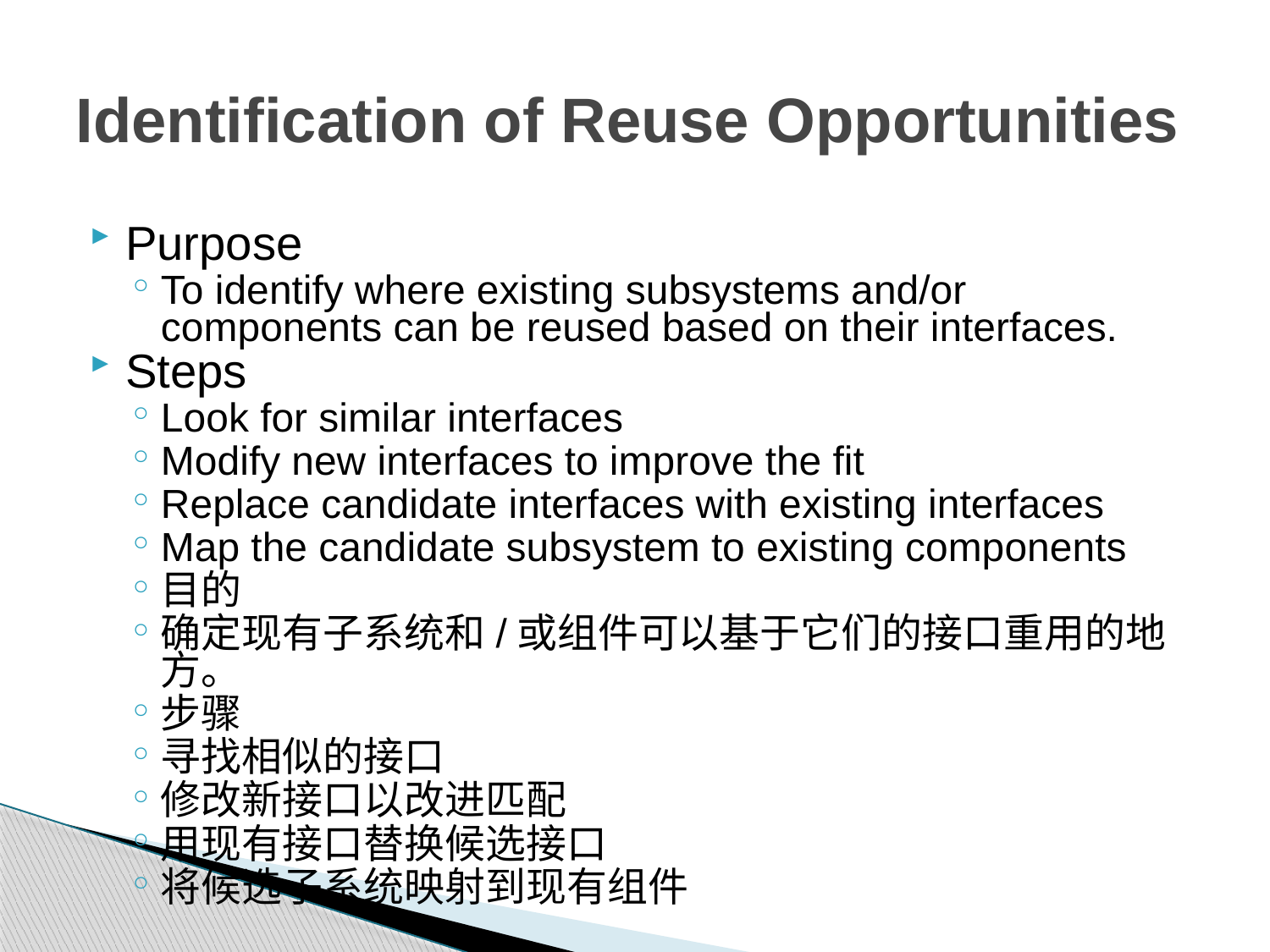

# Identification of Reuse Opportunities
Purpose
To identify where existing subsystems and/or components can be reused based on their interfaces.
Steps
Look for similar interfaces
Modify new interfaces to improve the fit
Replace candidate interfaces with existing interfaces
Map the candidate subsystem to existing components
目的
确定现有子系统和/或组件可以基于它们的接口重用的地方。
步骤
寻找相似的接口
修改新接口以改进匹配
用现有接口替换候选接口
将候选子系统映射到现有组件